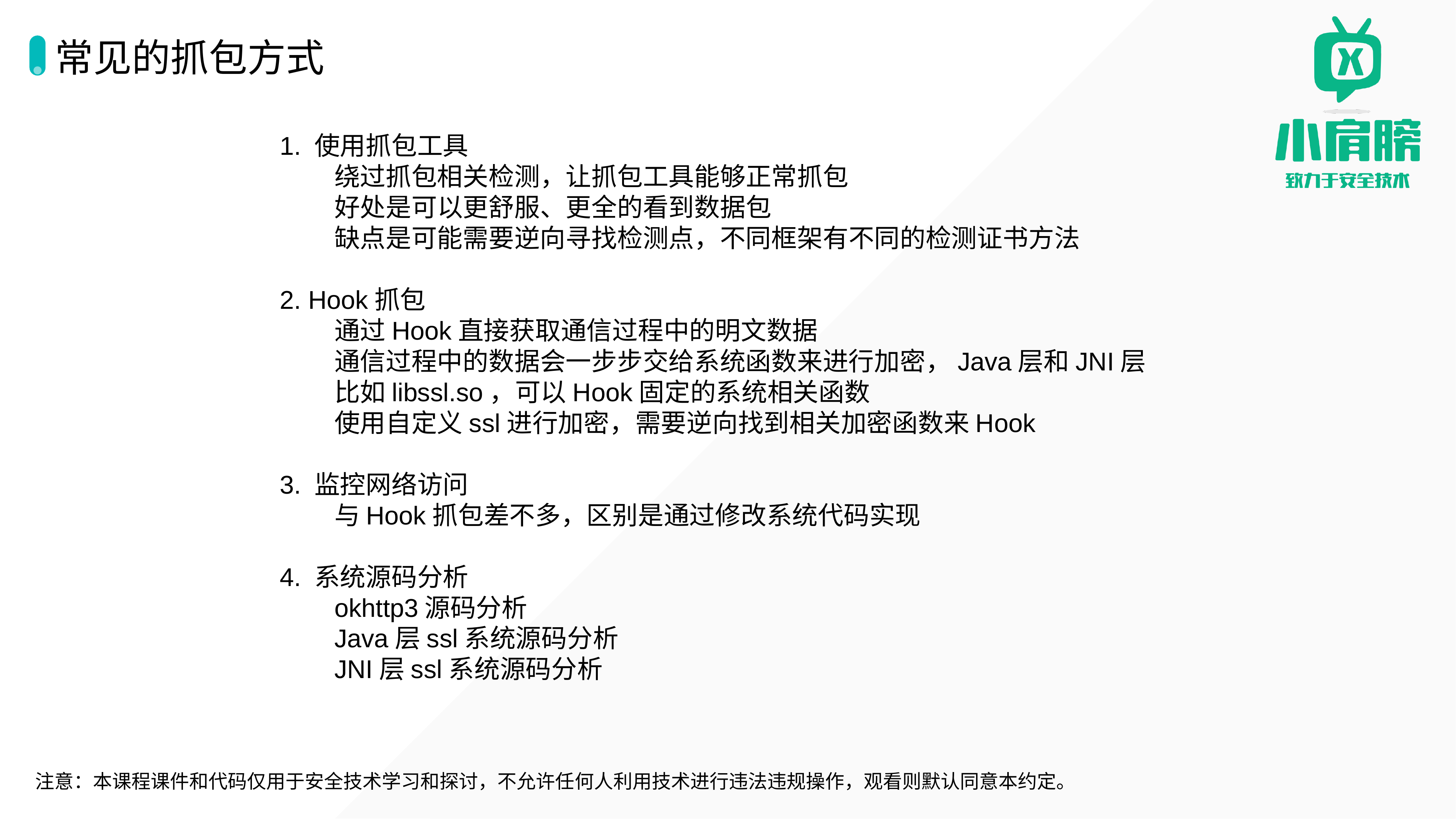

# 常见的抓包方式
1. 使用抓包工具
绕过抓包相关检测，让抓包工具能够正常抓包
好处是可以更舒服、更全的看到数据包
缺点是可能需要逆向寻找检测点，不同框架有不同的检测证书方法

2. Hook抓包
通过Hook直接获取通信过程中的明文数据
通信过程中的数据会一步步交给系统函数来进行加密，Java层和JNI层
比如libssl.so，可以Hook固定的系统相关函数
使用自定义ssl进行加密，需要逆向找到相关加密函数来Hook

3. 监控网络访问
与Hook抓包差不多，区别是通过修改系统代码实现

4. 系统源码分析
okhttp3源码分析
Java层ssl系统源码分析
JNI层ssl系统源码分析